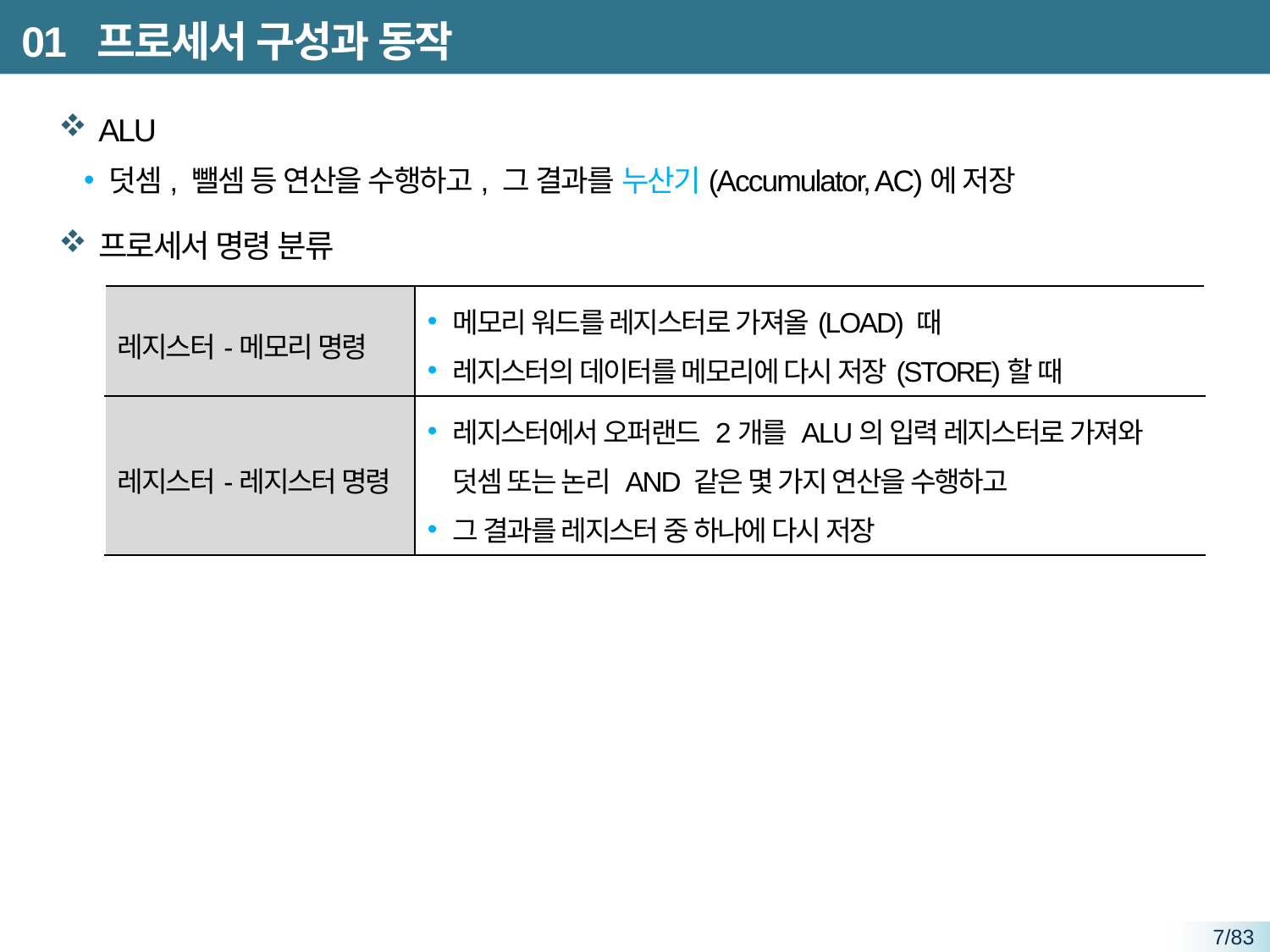

# 01  프로세서 구성과 동작
ALU
덧셈, 뺄셈 등 연산을 수행하고, 그 결과를 누산기(Accumulator, AC)에 저장
프로세서 명령 분류
| 레지스터-메모리 명령 | 메모리 워드를 레지스터로 가져올(LOAD) 때 레지스터의 데이터를 메모리에 다시 저장(STORE)할 때 |
| --- | --- |
| 레지스터-레지스터 명령 | 레지스터에서 오퍼랜드 2개를 ALU의 입력 레지스터로 가져와 덧셈 또는 논리 AND 같은 몇 가지 연산을 수행하고 그 결과를 레지스터 중 하나에 다시 저장 |